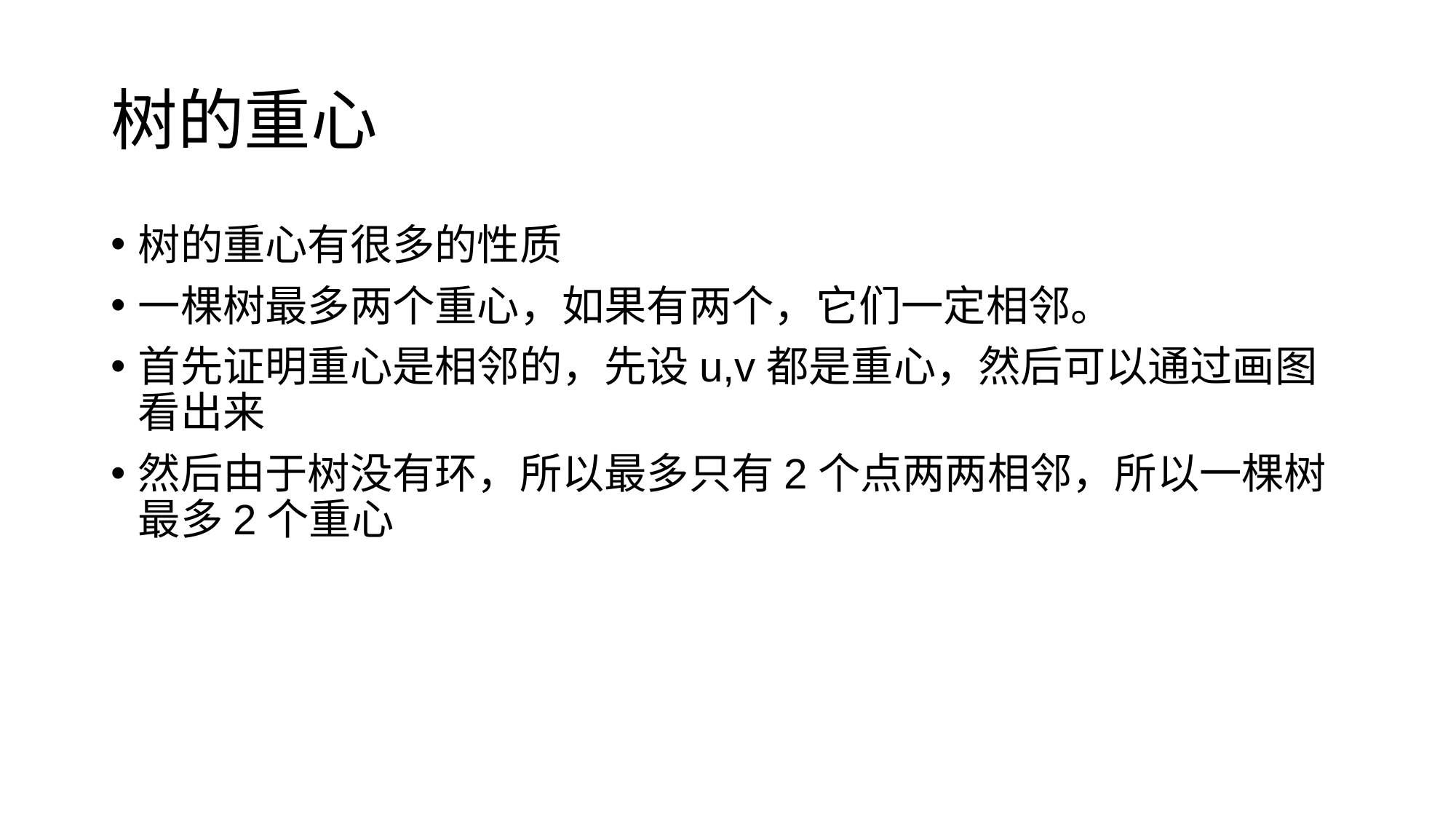

# 树的重心
树的重心有很多的性质
一棵树最多两个重心，如果有两个，它们一定相邻。
首先证明重心是相邻的，先设u,v都是重心，然后可以通过画图看出来
然后由于树没有环，所以最多只有2个点两两相邻，所以一棵树最多2个重心